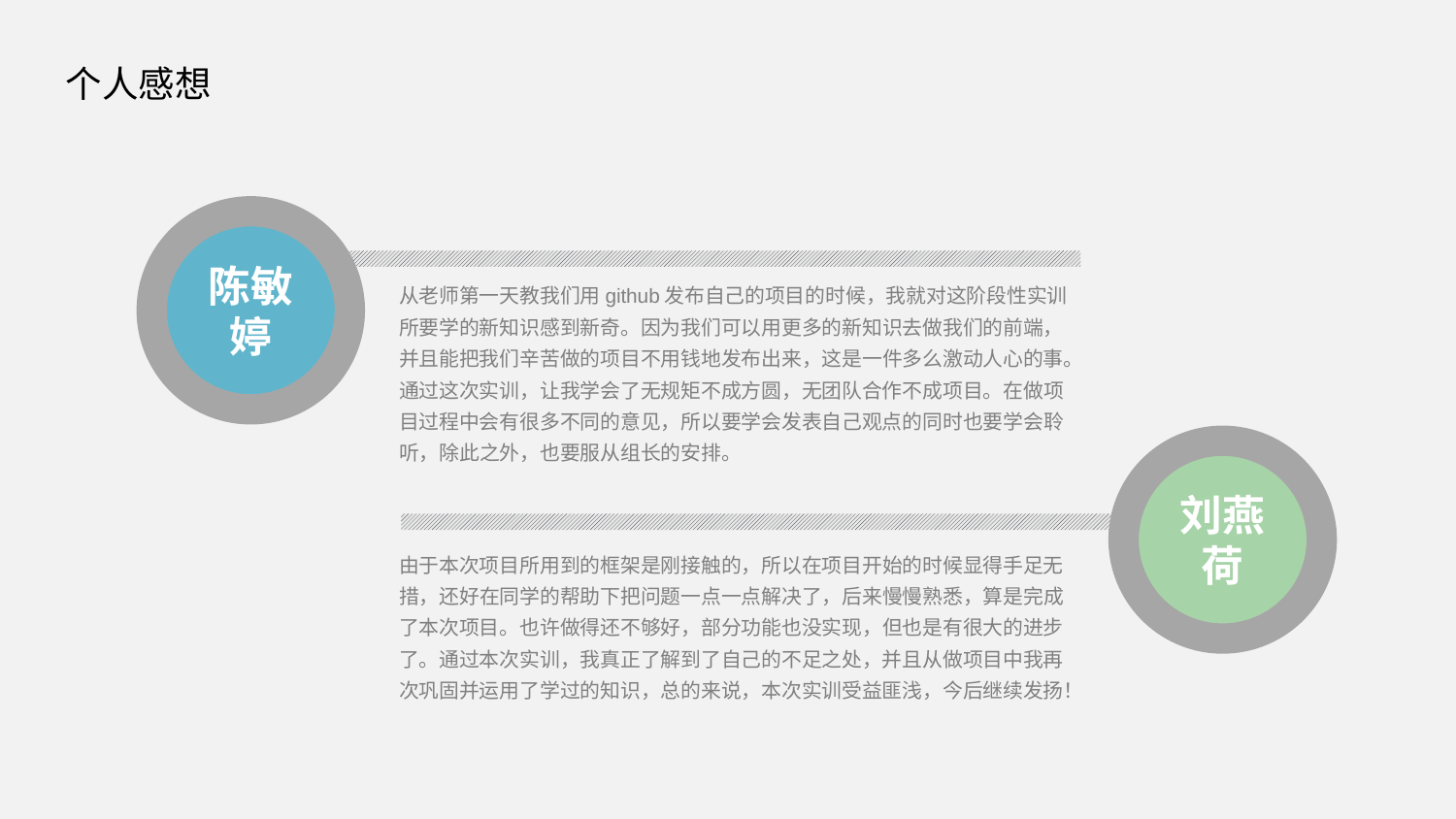

个人感想
陈敏婷

从老师第一天教我们用github发布自己的项目的时候，我就对这阶段性实训所要学的新知识感到新奇。因为我们可以用更多的新知识去做我们的前端，并且能把我们辛苦做的项目不用钱地发布出来，这是一件多么激动人心的事。
通过这次实训，让我学会了无规矩不成方圆，无团队合作不成项目。在做项目过程中会有很多不同的意见，所以要学会发表自己观点的同时也要学会聆听，除此之外，也要服从组长的安排。
刘燕荷

由于本次项目所用到的框架是刚接触的，所以在项目开始的时候显得手足无措，还好在同学的帮助下把问题一点一点解决了，后来慢慢熟悉，算是完成了本次项目。也许做得还不够好，部分功能也没实现，但也是有很大的进步了。通过本次实训，我真正了解到了自己的不足之处，并且从做项目中我再次巩固并运用了学过的知识，总的来说，本次实训受益匪浅，今后继续发扬！